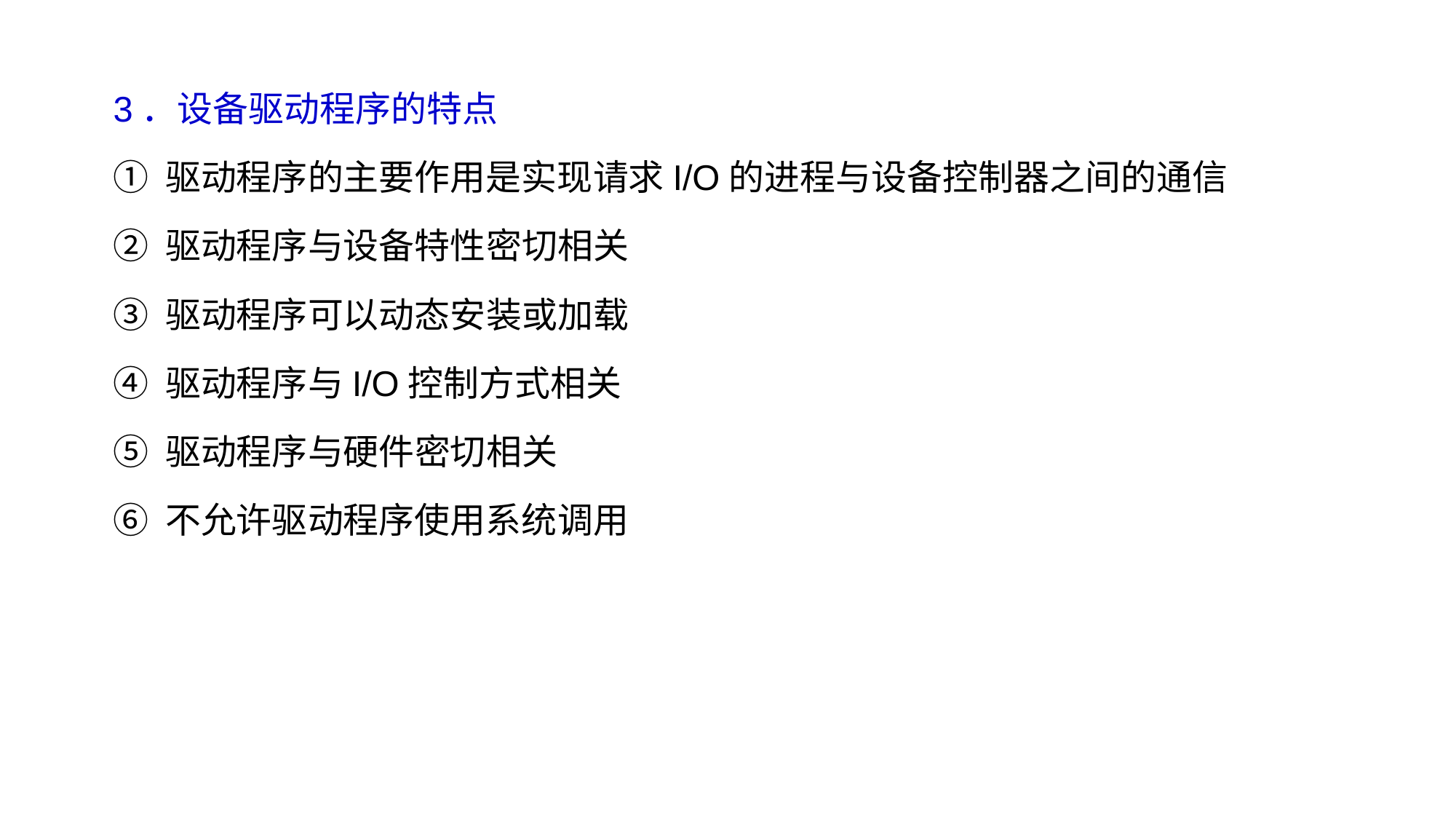

3．设备驱动程序的特点
① 驱动程序的主要作用是实现请求I/O的进程与设备控制器之间的通信
② 驱动程序与设备特性密切相关
③ 驱动程序可以动态安装或加载
④ 驱动程序与I/O控制方式相关
⑤ 驱动程序与硬件密切相关
⑥ 不允许驱动程序使用系统调用